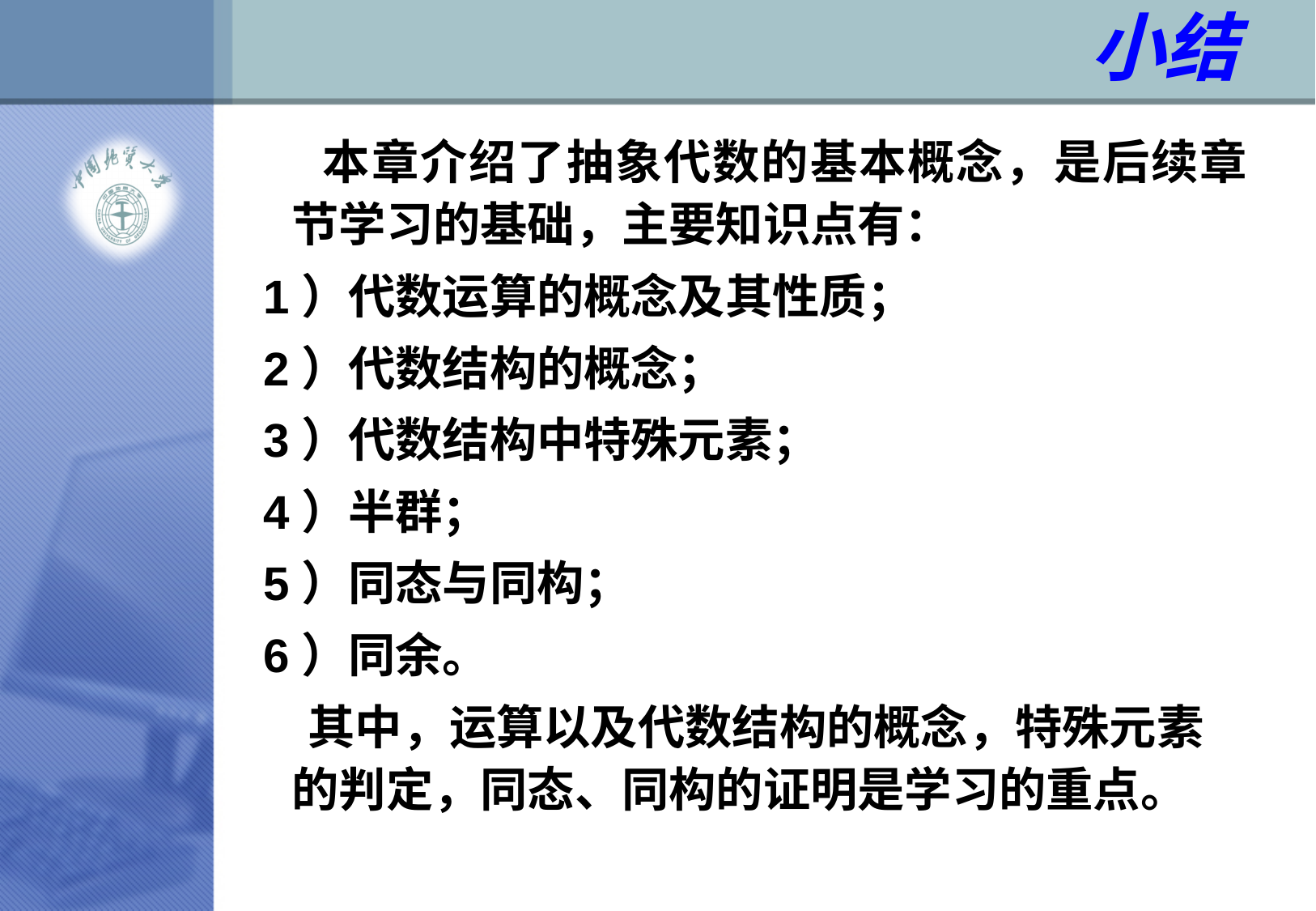

# 小结
        本章介绍了抽象代数的基本概念，是后续章节学习的基础，主要知识点有：
    1）代数运算的概念及其性质；
    2）代数结构的概念；
    3）代数结构中特殊元素；
    4）半群；
    5）同态与同构；
    6）同余。
        其中，运算以及代数结构的概念，特殊元素的判定，同态、同构的证明是学习的重点。